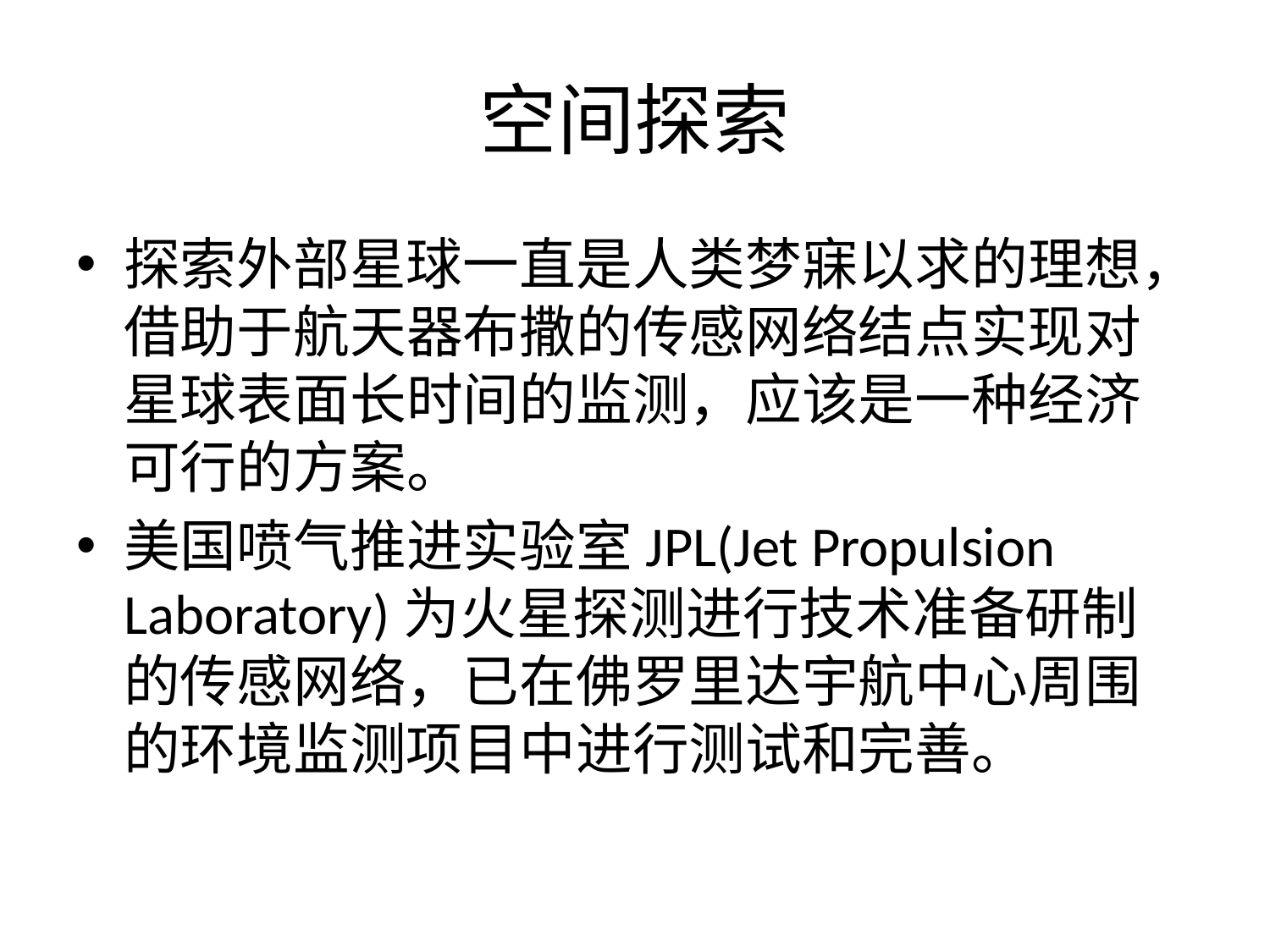

# 空间探索
探索外部星球一直是人类梦寐以求的理想，借助于航天器布撒的传感网络结点实现对星球表面长时间的监测，应该是一种经济可行的方案。
美国喷气推进实验室JPL(Jet Propulsion Laboratory)为火星探测进行技术准备研制的传感网络，已在佛罗里达宇航中心周围的环境监测项目中进行测试和完善。